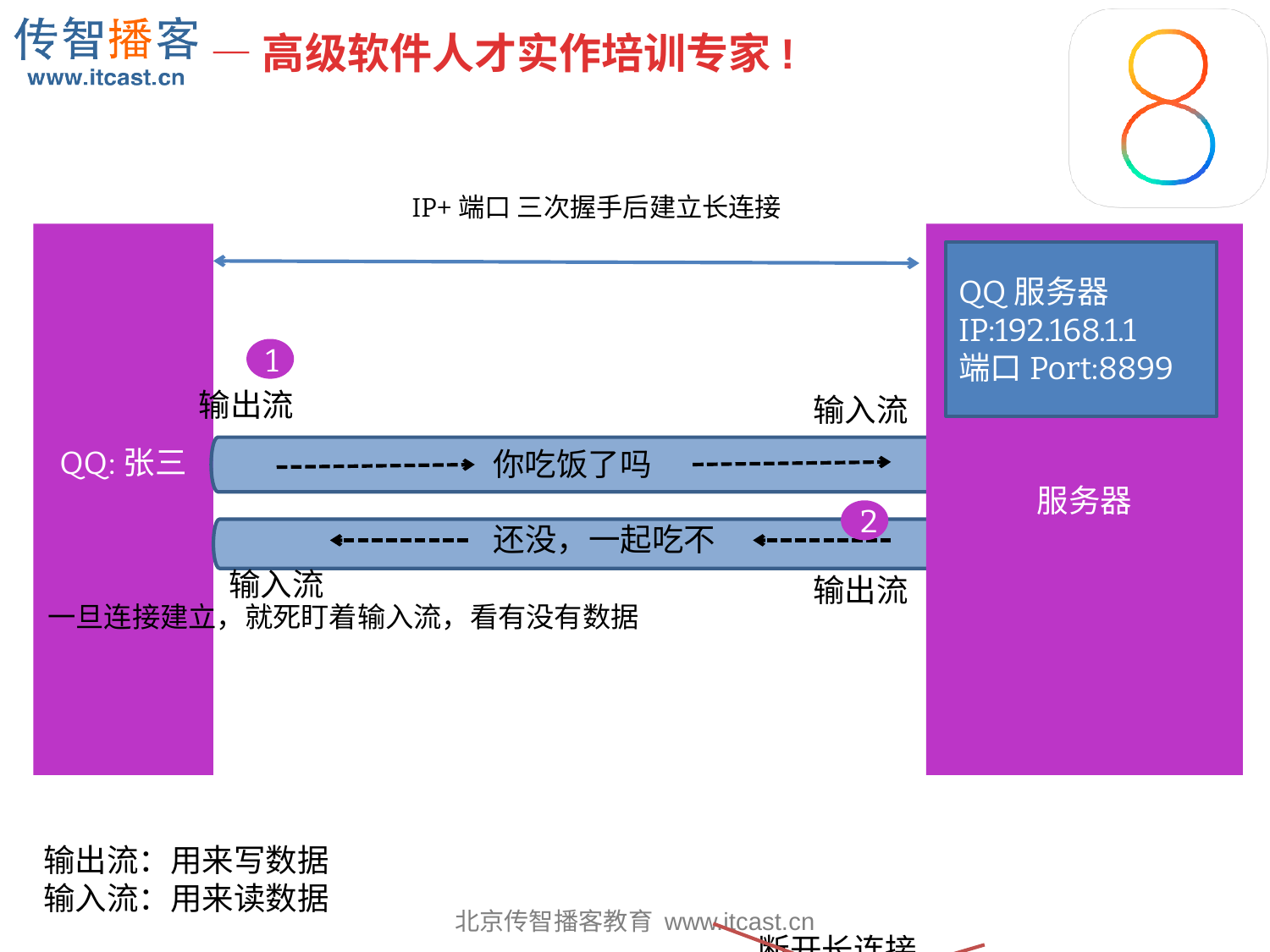

IP+端口 三次握手后建立长连接
QQ:张三

服务器
QQ服务器
IP:192.168.1.1
端口Port:8899
1
你吃饭了吗

输出流
输入流
输入流
输出流
2
还没，一起吃不
一旦连接建立，就死盯着输入流，看有没有数据

输出流：用来写数据
输入流：用来读数据
断开长连接